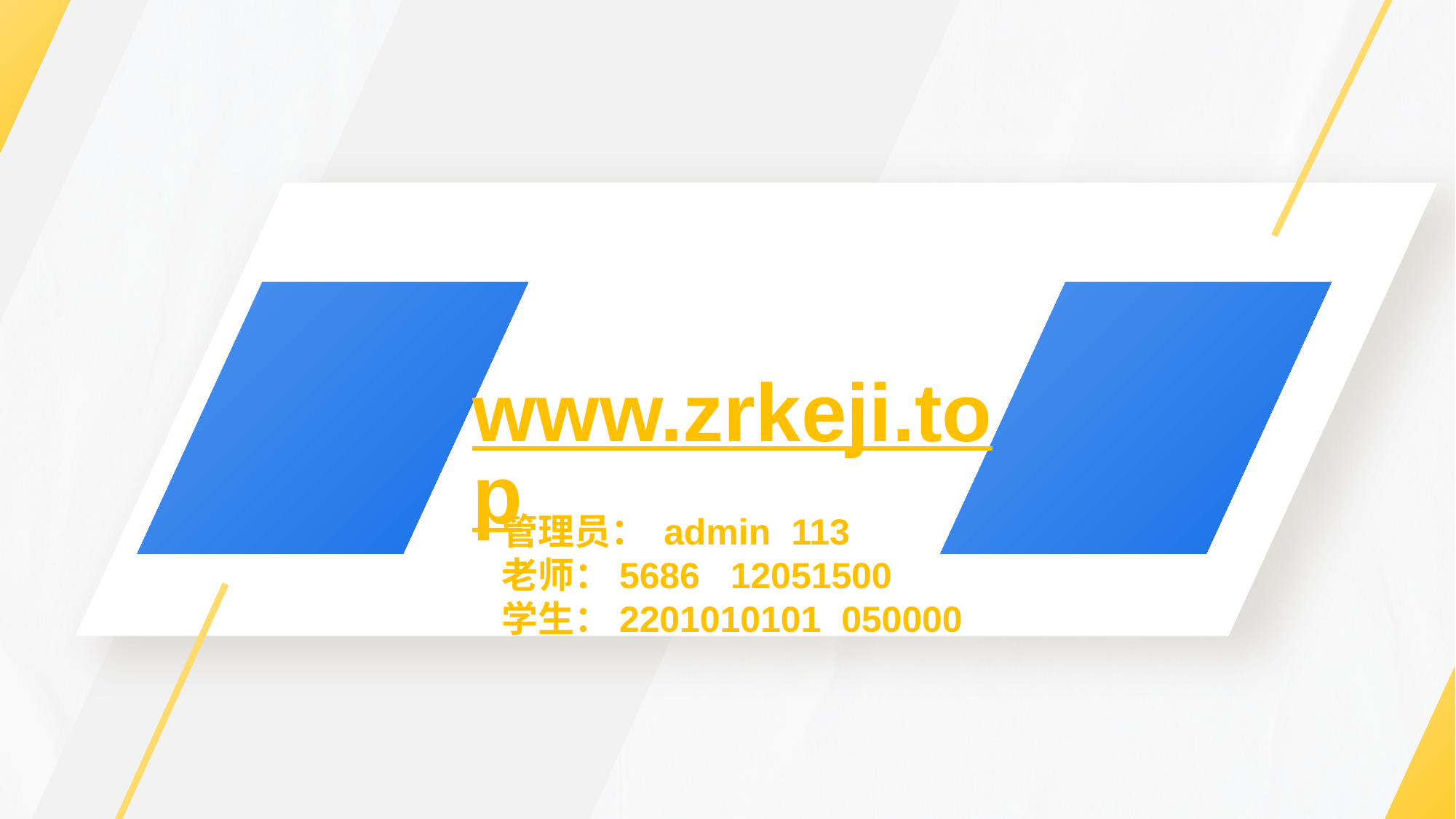

www.zrkeji.top

管理员： admin  113
老师：5686   12051500
学生：2201010101  050000